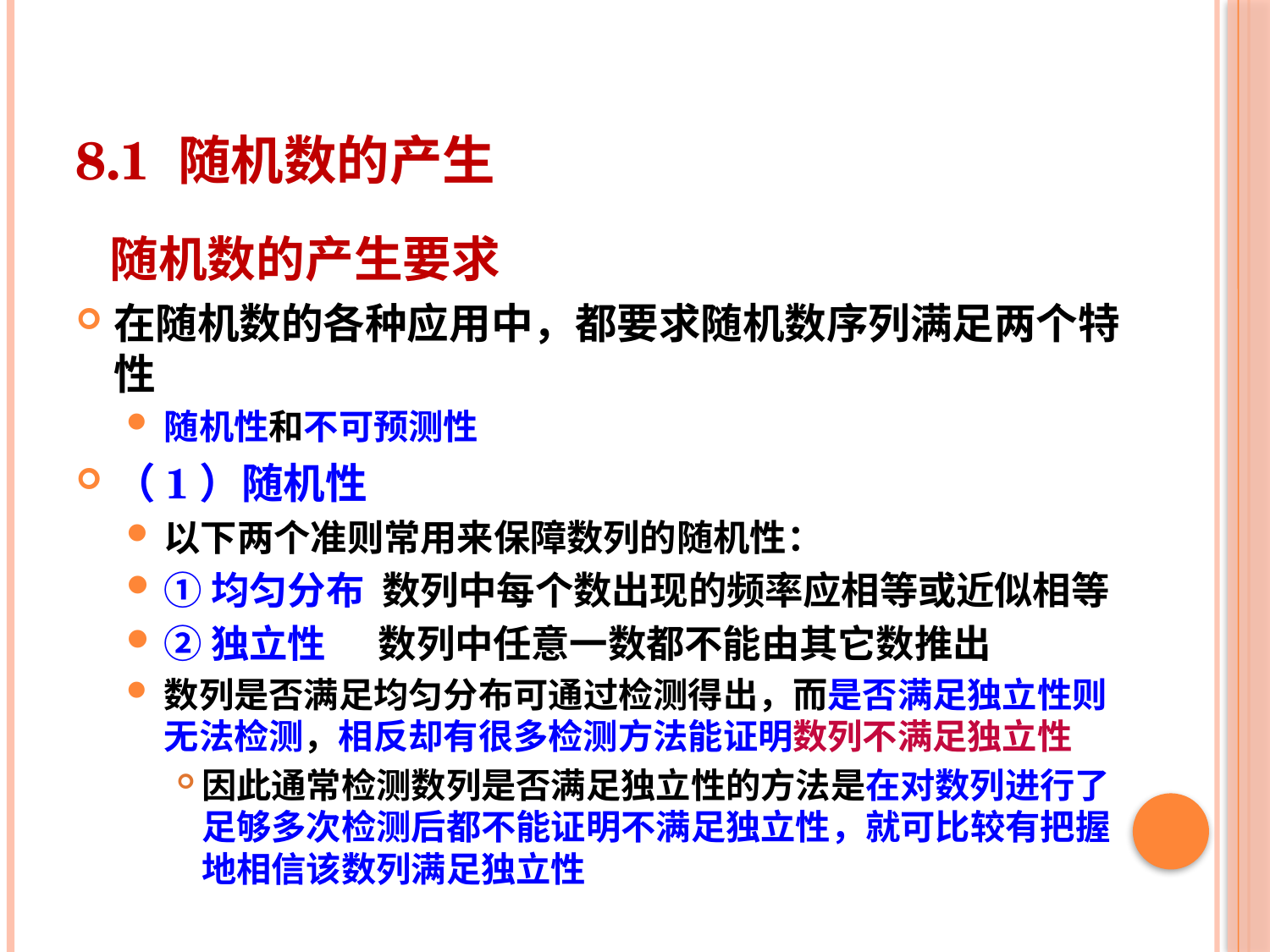

# 8.1 随机数的产生
  随机数的产生要求
在随机数的各种应用中，都要求随机数序列满足两个特性
随机性和不可预测性
（1）随机性
以下两个准则常用来保障数列的随机性：
①均匀分布  数列中每个数出现的频率应相等或近似相等
②独立性      数列中任意一数都不能由其它数推出
数列是否满足均匀分布可通过检测得出，而是否满足独立性则无法检测，相反却有很多检测方法能证明数列不满足独立性
因此通常检测数列是否满足独立性的方法是在对数列进行了足够多次检测后都不能证明不满足独立性，就可比较有把握地相信该数列满足独立性